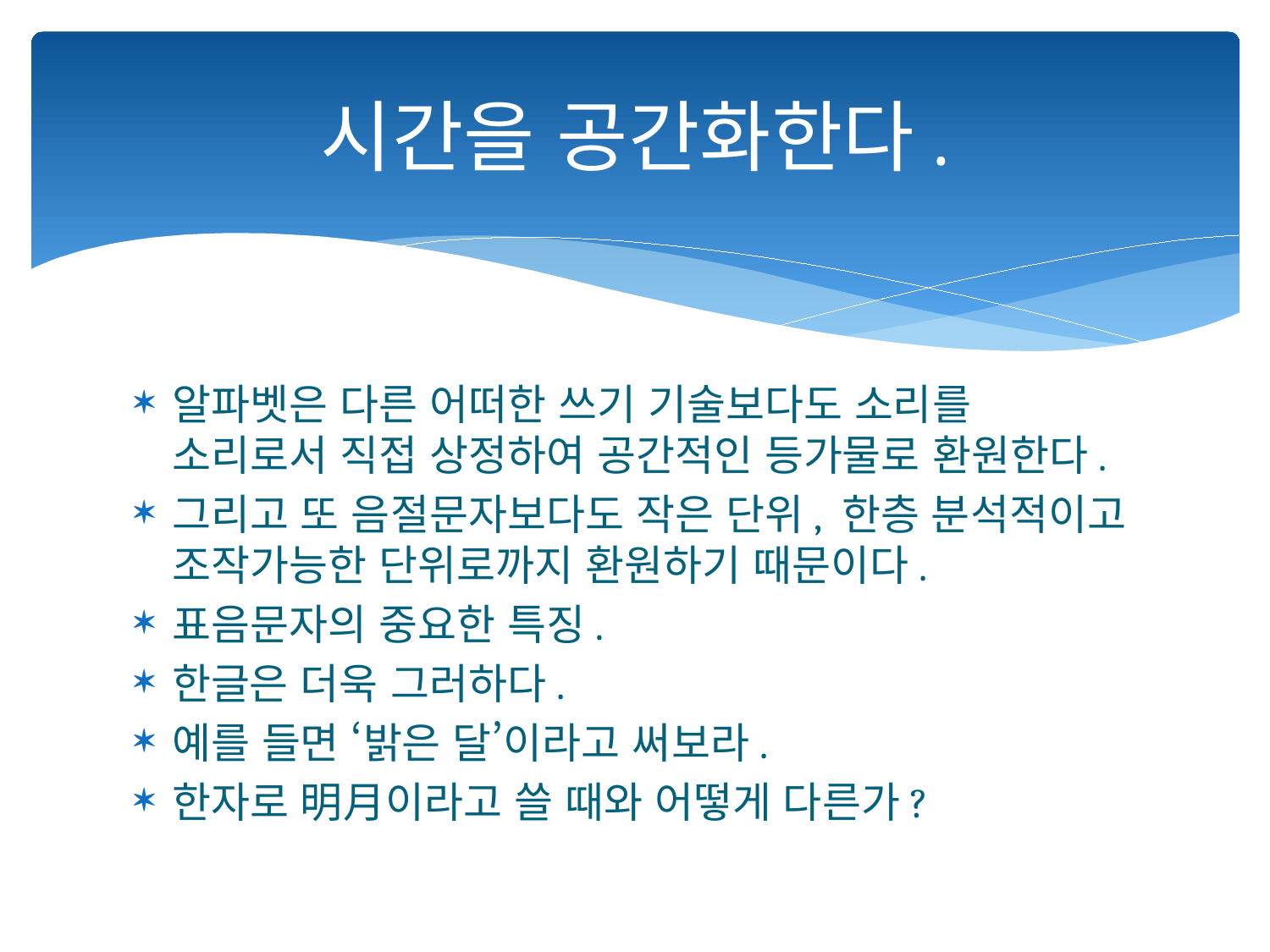

# 시간을 공간화한다.
알파벳은 다른 어떠한 쓰기 기술보다도 소리를 소리로서 직접 상정하여 공간적인 등가물로 환원한다.
그리고 또 음절문자보다도 작은 단위, 한층 분석적이고 조작가능한 단위로까지 환원하기 때문이다.
표음문자의 중요한 특징.
한글은 더욱 그러하다.
예를 들면 ‘밝은 달’이라고 써보라.
한자로 明月이라고 쓸 때와 어떻게 다른가?